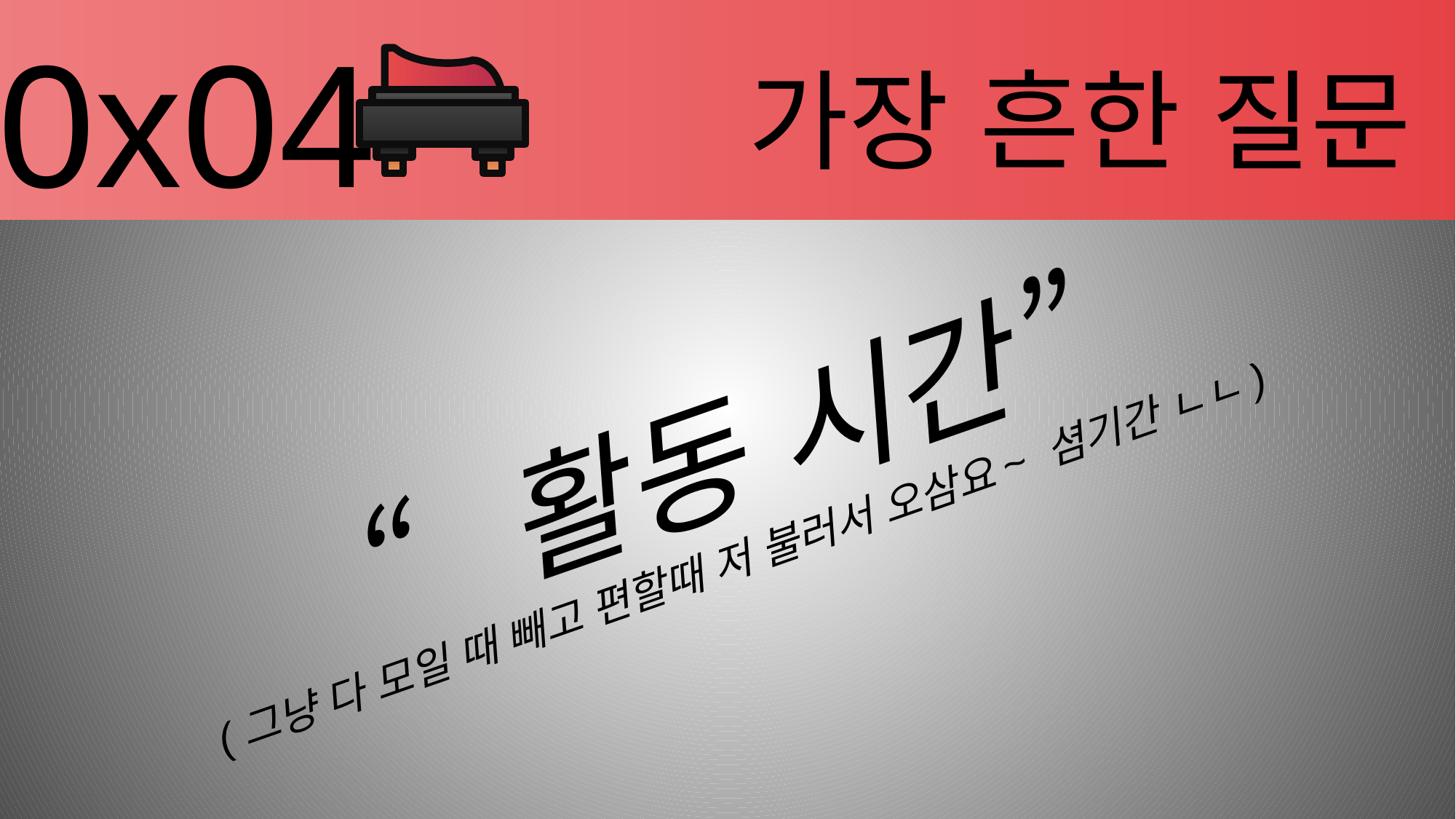

0x04
가장 흔한 질문

“활동 시간”
(그냥 다 모일 때 빼고 편할때 저 불러서 오삼요~ 셤기간 ㄴㄴ)